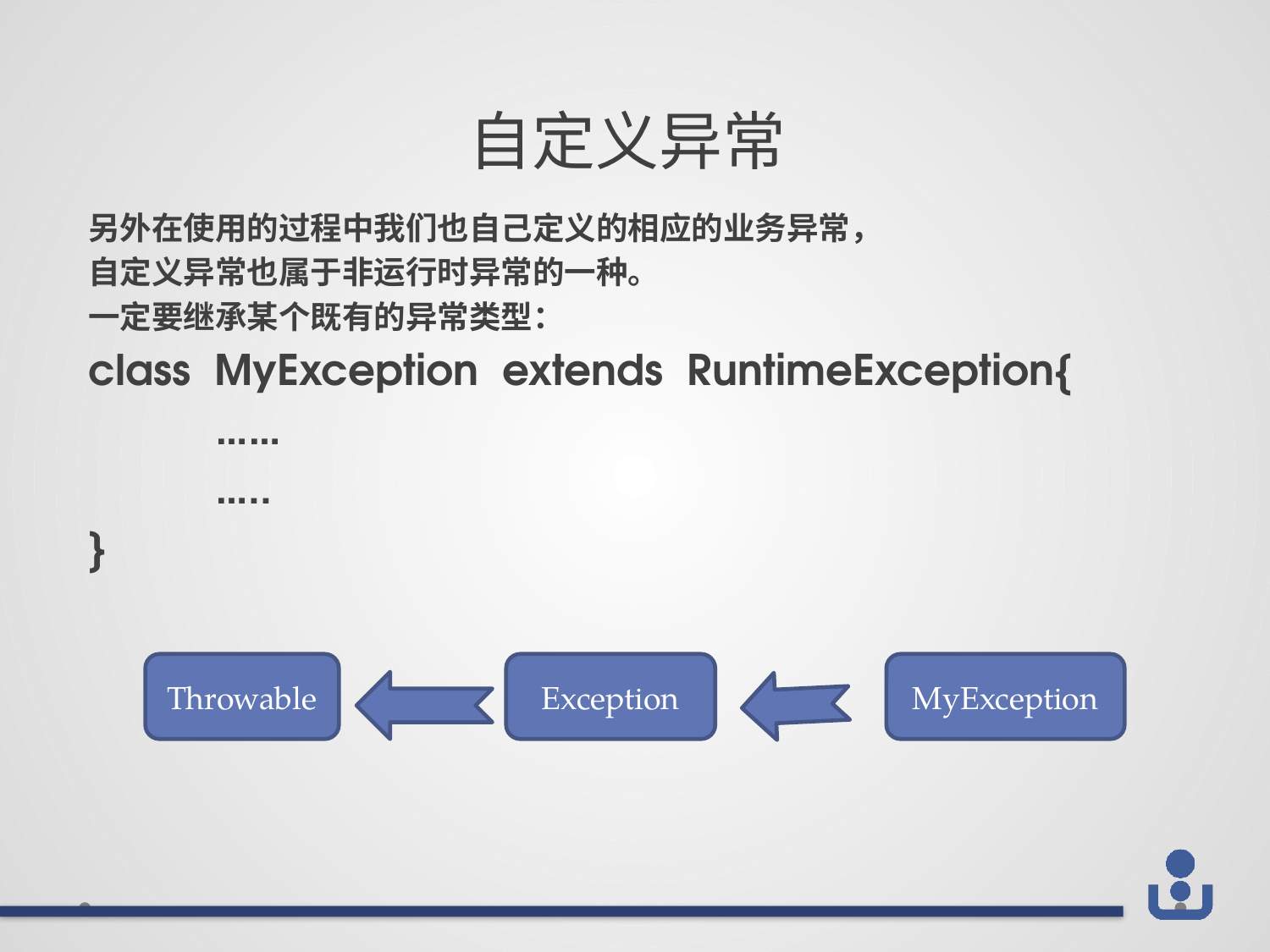

# 自定义异常
另外在使用的过程中我们也自己定义的相应的业务异常，
自定义异常也属于非运行时异常的一种。
一定要继承某个既有的异常类型：
class  MyException  extends  RuntimeException{
	……
	…..
}

Throwable
Exception
MyException